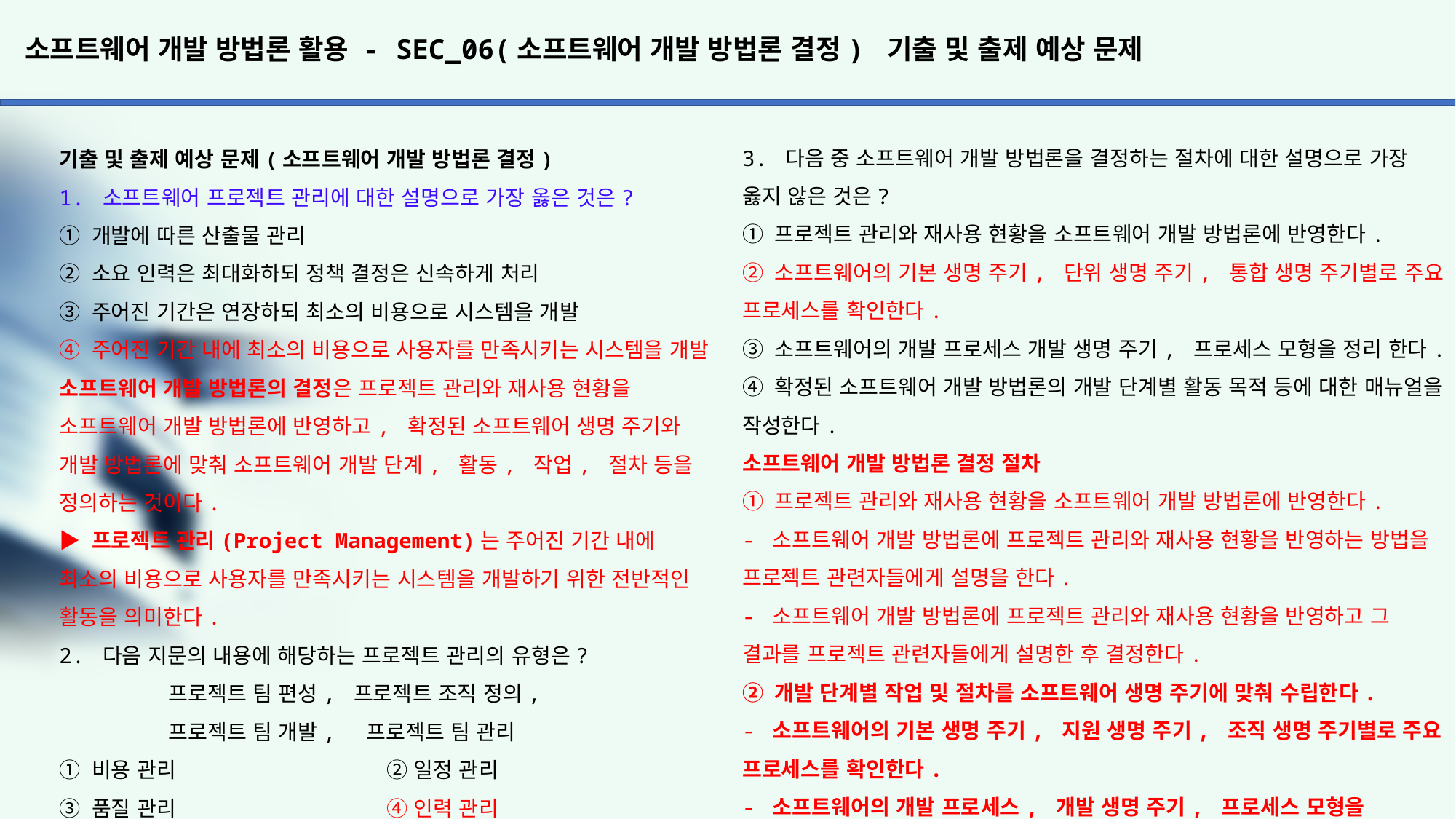

# 소프트웨어 개발 방법론 활용 - SEC_06(소프트웨어 개발 방법론 결정) 기출 및 출제 예상 문제
3. 다음 중 소프트웨어 개발 방법론을 결정하는 절차에 대한 설명으로 가장 옳지 않은 것은?
① 프로젝트 관리와 재사용 현황을 소프트웨어 개발 방법론에 반영한다.
② 소프트웨어의 기본 생명 주기, 단위 생명 주기, 통합 생명 주기별로 주요 프로세스를 확인한다.
③ 소프트웨어의 개발 프로세스 개발 생명 주기, 프로세스 모형을 정리 한다.
④ 확정된 소프트웨어 개발 방법론의 개발 단계별 활동 목적 등에 대한 매뉴얼을 작성한다.
소프트웨어 개발 방법론 결정 절차
① 프로젝트 관리와 재사용 현황을 소프트웨어 개발 방법론에 반영한다.
- 소프트웨어 개발 방법론에 프로젝트 관리와 재사용 현황을 반영하는 방법을 프로젝트 관련자들에게 설명을 한다.
- 소프트웨어 개발 방법론에 프로젝트 관리와 재사용 현황을 반영하고 그 결과를 프로젝트 관련자들에게 설명한 후 결정한다.
② 개발 단계별 작업 및 절차를 소프트웨어 생명 주기에 맞춰 수립한다.
- 소프트웨어의 기본 생명 주기, 지원 생명 주기, 조직 생명 주기별로 주요 프로세스를 확인한다.
- 소프트웨어의 개발 프로세스, 개발 생명 주기, 프로세스 모형을 정리한다.
③ 결정된 소프트웨어 개발 방법론의 개발 단계별 활동 목적, 작업 내용, 산출물에 대한 매뉴얼을 작성한다.
4. 다음 중 프로젝트 관리의 유형에 해당하지 않는 것은?
① 보안 관리		② 위험 관리
③ 품질 관리		④ 일정 관리
프로젝트 관리는 일정, 비용, 인력, 위험, 품질을 관리하는 것을 의미한다.
기출 및 출제 예상 문제(소프트웨어 개발 방법론 결정)
1. 소프트웨어 프로젝트 관리에 대한 설명으로 가장 옳은 것은?
① 개발에 따른 산출물 관리
② 소요 인력은 최대화하되 정책 결정은 신속하게 처리
③ 주어진 기간은 연장하되 최소의 비용으로 시스템을 개발
④ 주어진 기간 내에 최소의 비용으로 사용자를 만족시키는 시스템을 개발
소프트웨어 개발 방법론의 결정은 프로젝트 관리와 재사용 현황을
소프트웨어 개발 방법론에 반영하고, 확정된 소프트웨어 생명 주기와 개발 방법론에 맞춰 소프트웨어 개발 단계, 활동, 작업, 절차 등을 정의하는 것이다.
▶ 프로젝트 관리(Project Management)는 주어진 기간 내에 최소의 비용으로 사용자를 만족시키는 시스템을 개발하기 위한 전반적인 활동을 의미한다.
2. 다음 지문의 내용에 해당하는 프로젝트 관리의 유형은?
	프로젝트 팀 편성, 프로젝트 조직 정의,
	프로젝트 팀 개발,  프로젝트 팀 관리
① 비용 관리		② 일정 관리
③ 품질 관리		④ 인력 관리
프로젝트 관리 유형 5가지
▶ 일정 관리
작업 순서, 작업 기간 산정, 일정 개발, 일정 통제
▶ 비용 관리
비용 산정, 비용 예산 편성, 비용 통제
▶ 인력 관리
프로젝트 팀 편성, 자원 산정, 프로젝트 조직 정의, 프로젝트 팀 개발, 자원 통제, 프로젝트 팀 관리
▶ 위험 관리
위험 식별, 위험 평가, 위험 대처, 위험 통제
▶ 품질 관리
품질 계획, 품질 보증 수행, 품질 통제 수행